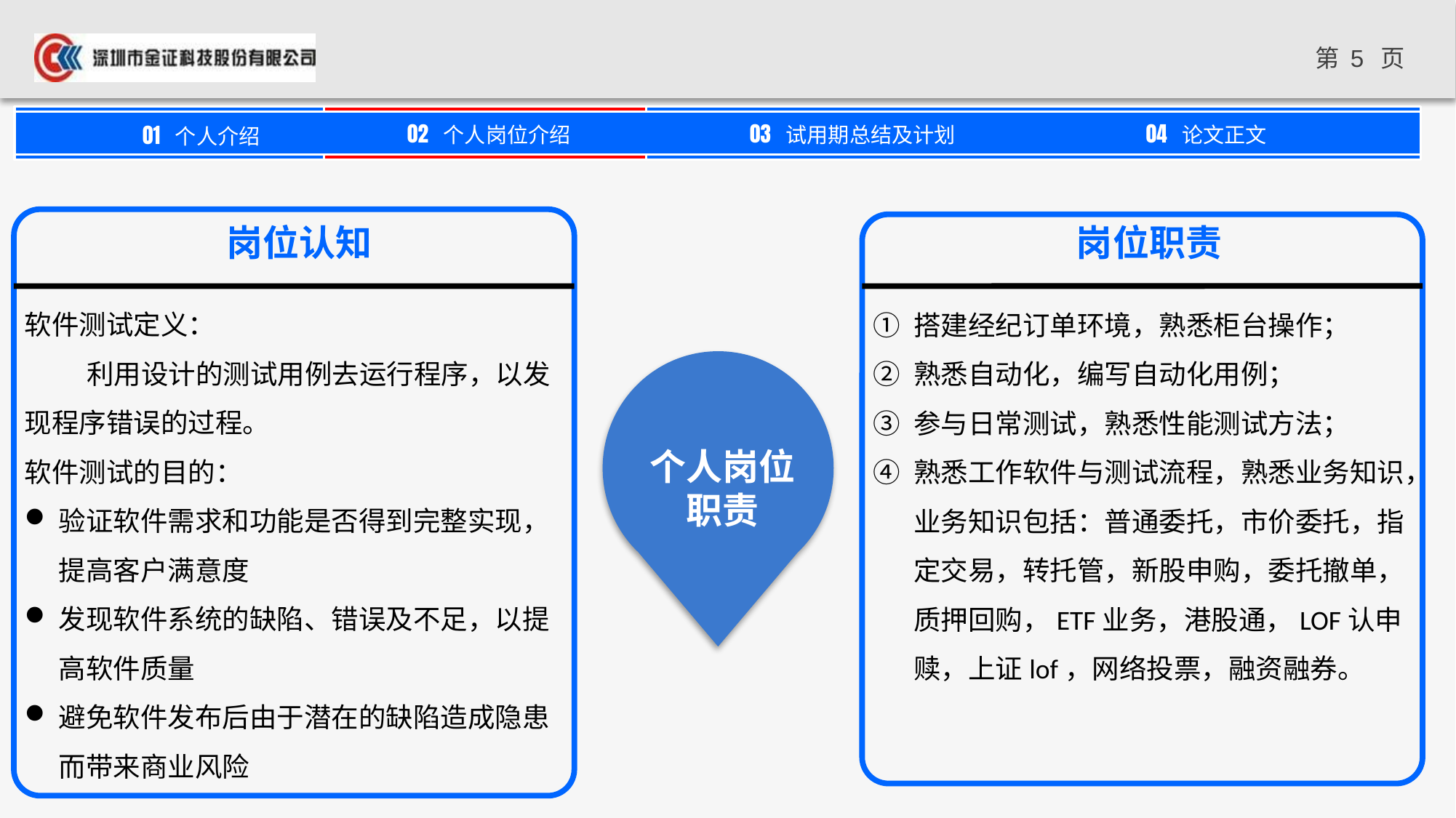

岗位认知
岗位职责

软件测试定义：
         利用设计的测试用例去运行程序，以发现程序错误的过程。
软件测试的目的：
验证软件需求和功能是否得到完整实现，提高客户满意度
发现软件系统的缺陷、错误及不足，以提高软件质量
避免软件发布后由于潜在的缺陷造成隐患而带来商业风险

搭建经纪订单环境，熟悉柜台操作；
熟悉自动化，编写自动化用例；
参与日常测试，熟悉性能测试方法；
熟悉工作软件与测试流程，熟悉业务知识，业务知识包括：普通委托，市价委托，指定交易，转托管，新股申购，委托撤单，质押回购，ETF业务，港股通，LOF认申赎，上证lof，网络投票，融资融券。

个人岗位
职责